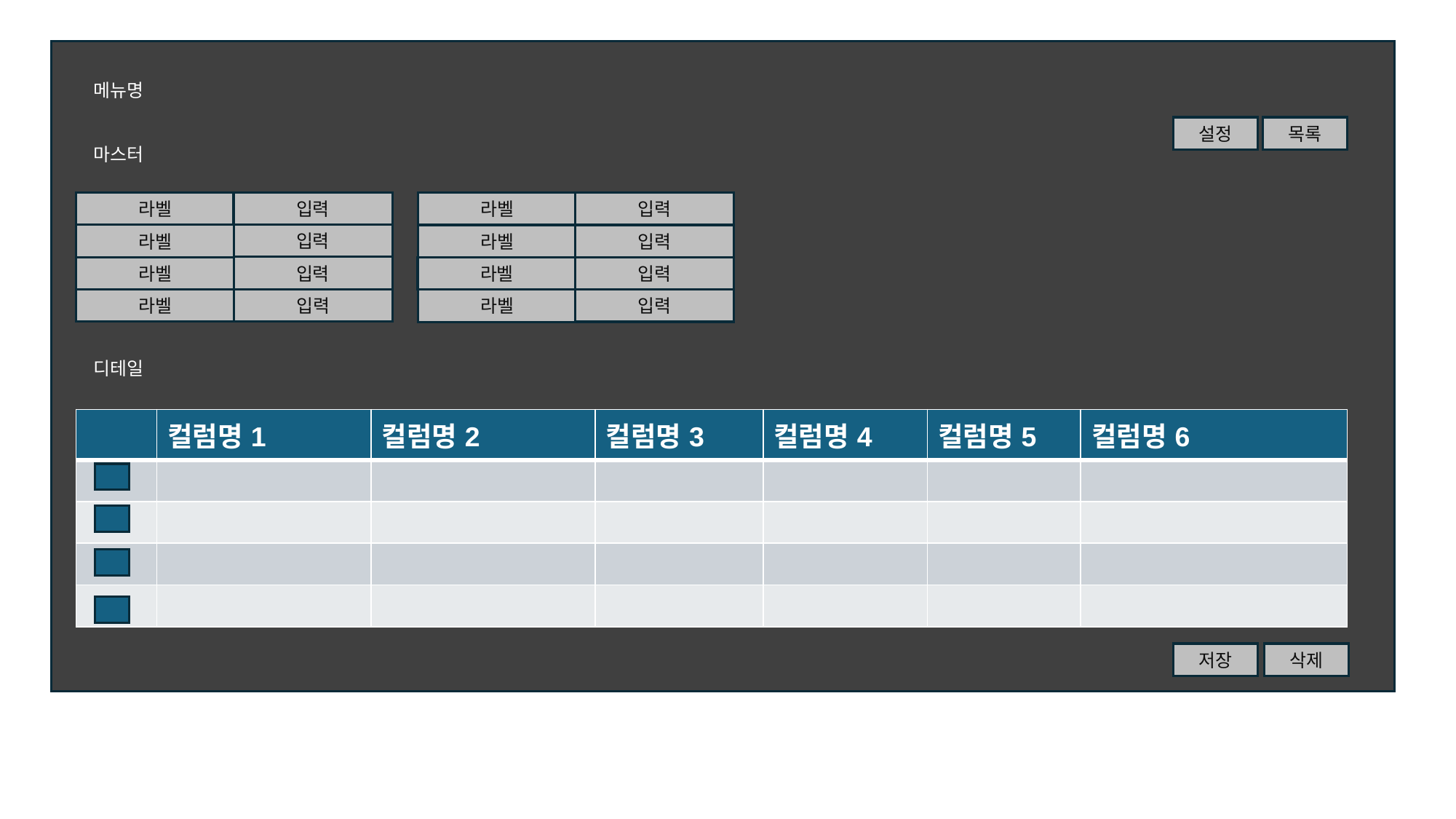

메뉴명
설정
목록
마스터
입력
라벨
입력
라벨
입력
라벨
입력
라벨
입력
라벨
입력
라벨
입력
라벨
입력
라벨
디테일
|  | 컬럼명1 | 컬럼명2 | 컬럼명3 | 컬럼명4 | 컬럼명5 | 컬럼명6 |
| --- | --- | --- | --- | --- | --- | --- |
|  |  |  |  |  |  |  |
|  |  |  |  |  |  |  |
|  |  |  |  |  |  |  |
|  |  |  |  |  |  |  |

저장
삭제